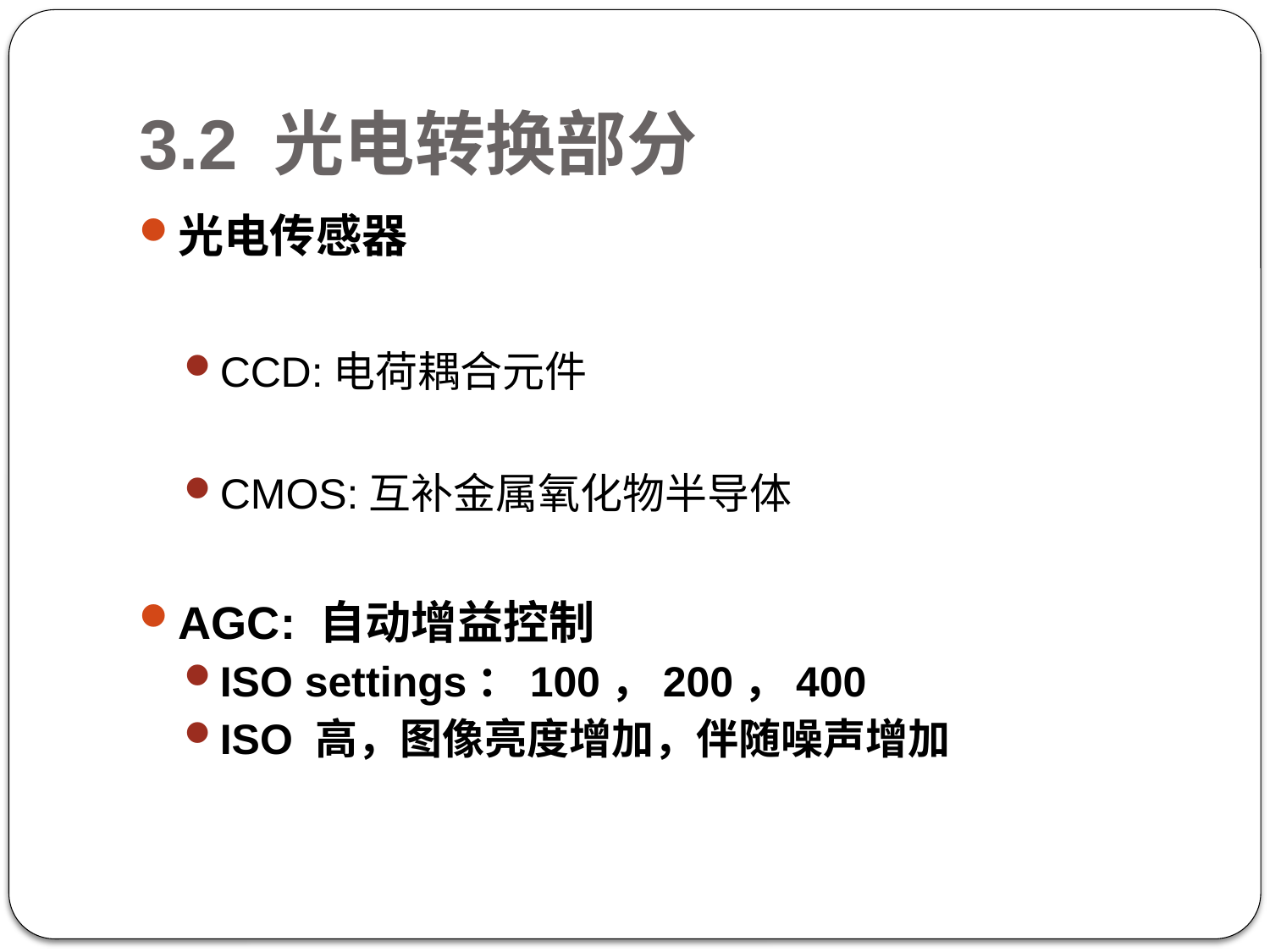

# 3.2 光电转换部分
光电传感器

CCD:电荷耦合元件

CMOS:互补金属氧化物半导体

AGC: 自动增益控制
ISO settings：100，200，400
ISO 高，图像亮度增加，伴随噪声增加